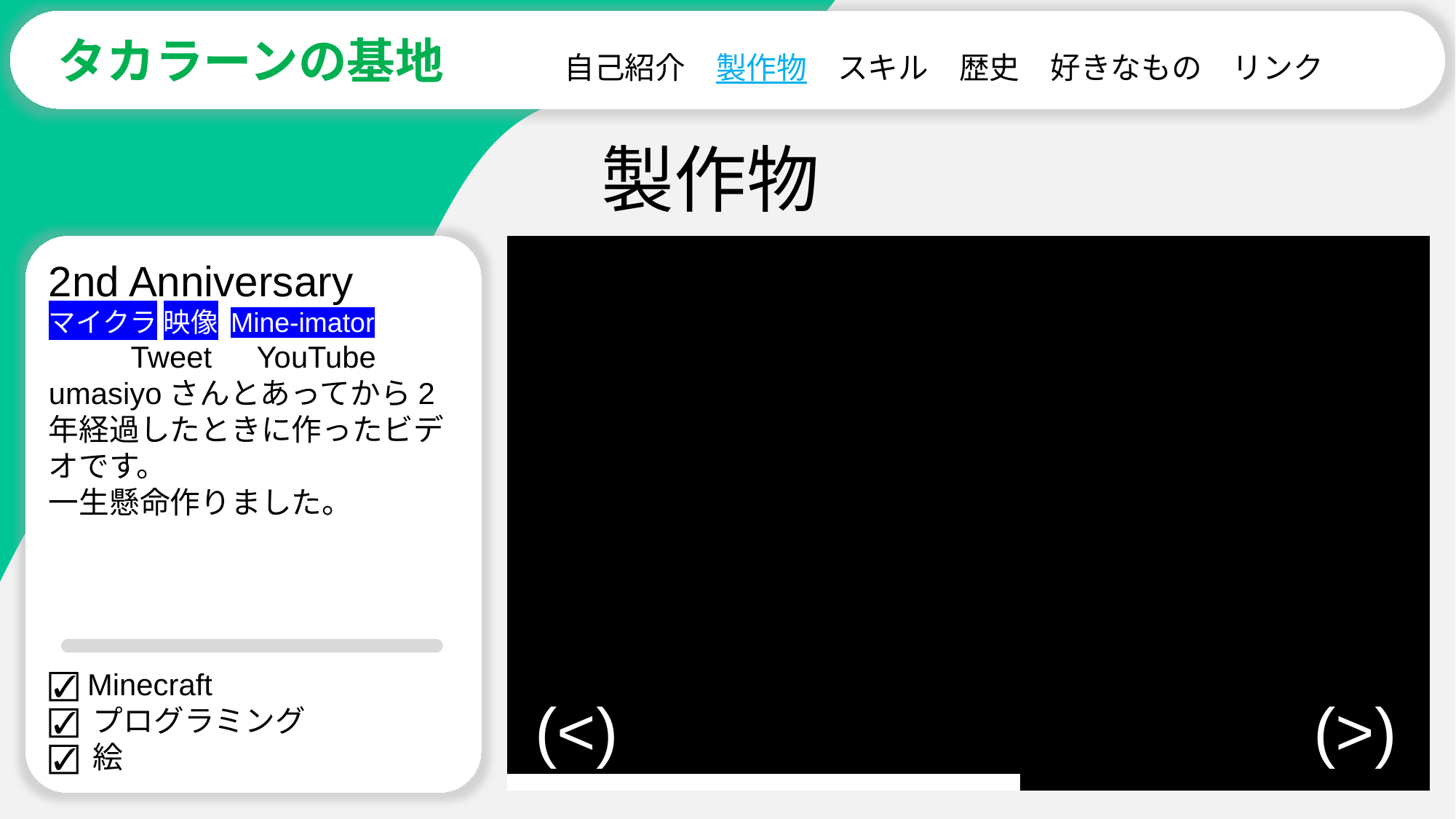

タカラーンの基地　               自己紹介　製作物　スキル　歴史　好きなもの　リンク
製作物

2nd Anniversary
マイクラ 映像 Mine-imator
Tweet　YouTube
umasiyoさんとあってから2年経過したときに作ったビデオです。
一生懸命作りました。

☑ Minecraft
☑ プログラミング
☑ 絵

(<)　                                        (>)